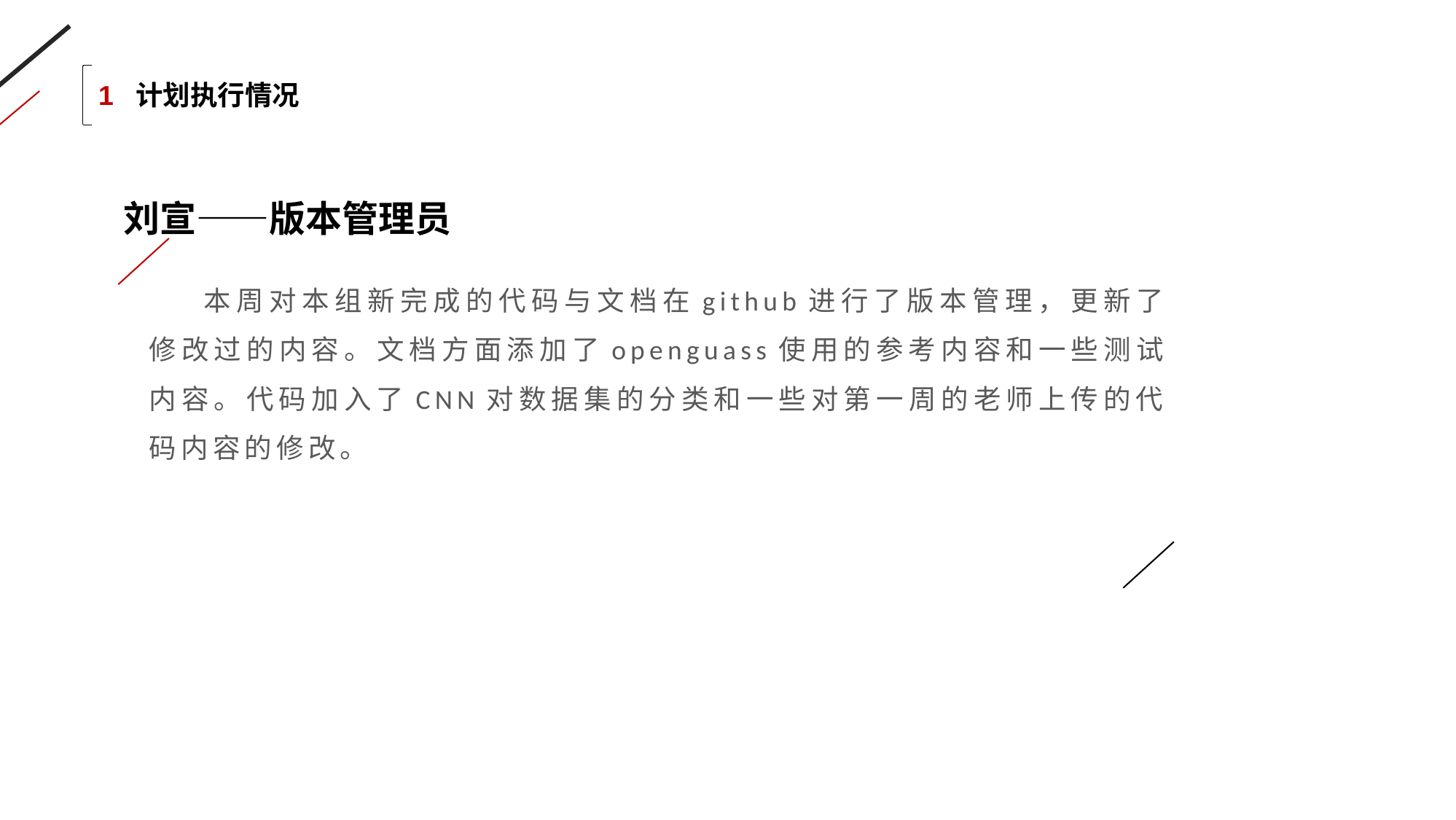

1  计划执行情况

刘宣——版本管理员

本周对本组新完成的代码与文档在github进行了版本管理，更新了修改过的内容。文档方面添加了openguass使用的参考内容和一些测试内容。代码加入了CNN对数据集的分类和一些对第一周的老师上传的代码内容的修改。